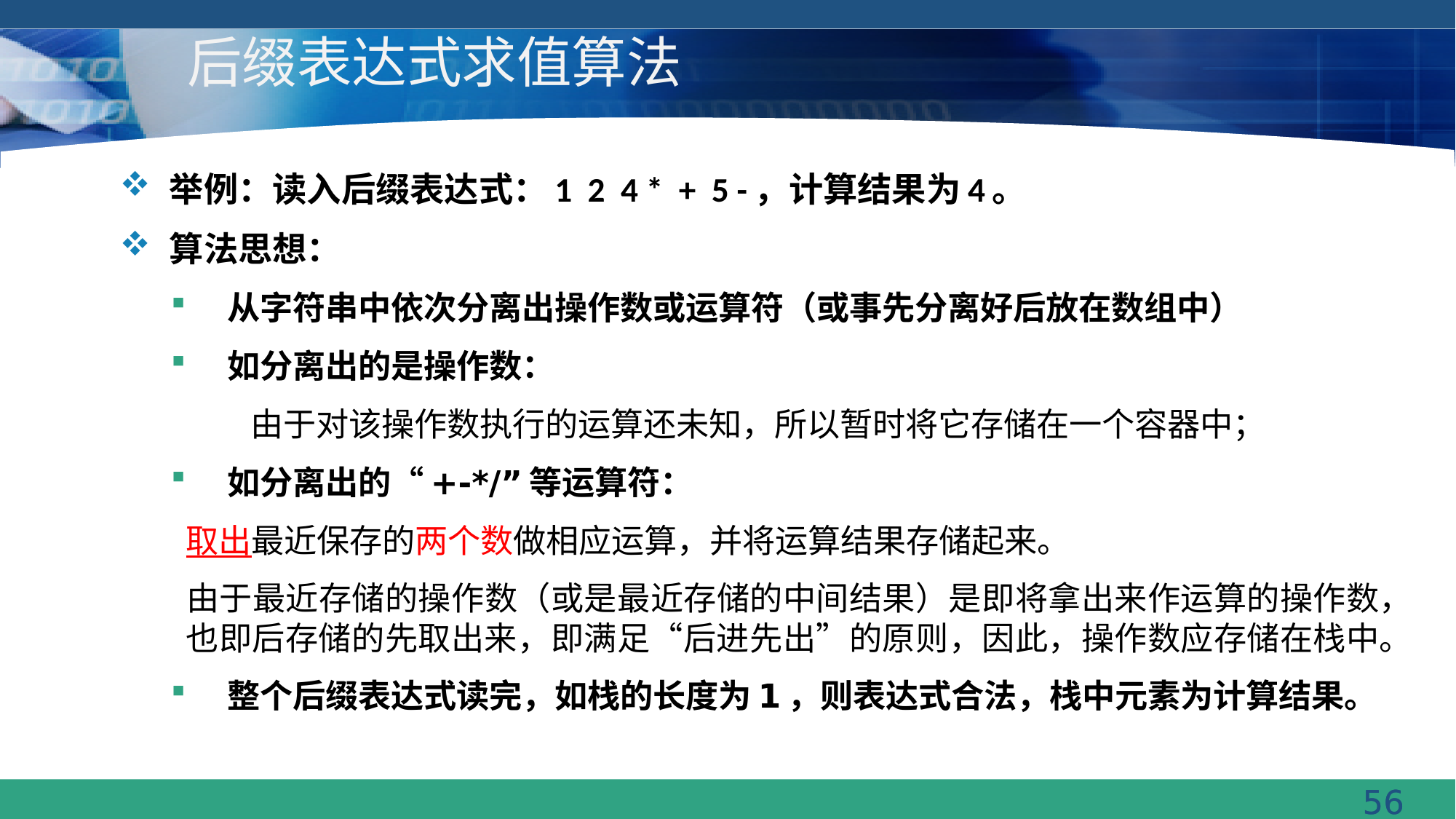

# 后缀表达式求值算法
举例：读入后缀表达式：1  2  4 *  +  5 -，计算结果为4。
算法思想：
从字符串中依次分离出操作数或运算符（或事先分离好后放在数组中）
如分离出的是操作数：
        由于对该操作数执行的运算还未知，所以暂时将它存储在一个容器中；
如分离出的“+-*/”等运算符：
	取出最近保存的两个数做相应运算，并将运算结果存储起来。
	由于最近存储的操作数（或是最近存储的中间结果）是即将拿出来作运算的操作数，也即后存储的先取出来，即满足“后进先出”的原则，因此，操作数应存储在栈中。
整个后缀表达式读完，如栈的长度为1，则表达式合法，栈中元素为计算结果。